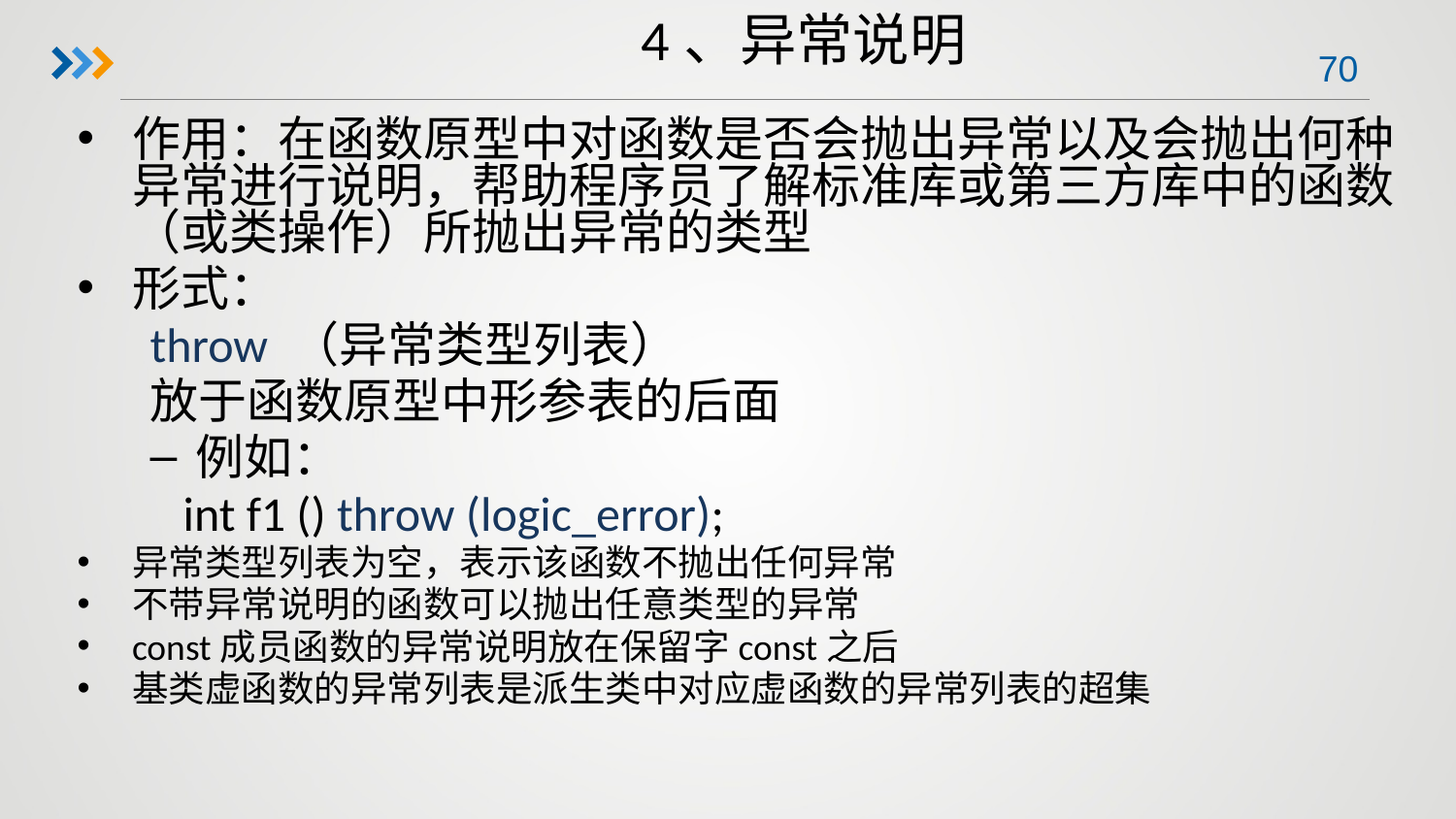

4、异常说明

作用：在函数原型中对函数是否会抛出异常以及会抛出何种异常进行说明，帮助程序员了解标准库或第三方库中的函数（或类操作）所抛出异常的类型
形式：
throw （异常类型列表）
放于函数原型中形参表的后面
例如：
   int f1 () throw (logic_error);
异常类型列表为空，表示该函数不抛出任何异常
不带异常说明的函数可以抛出任意类型的异常
const成员函数的异常说明放在保留字const之后
基类虚函数的异常列表是派生类中对应虚函数的异常列表的超集